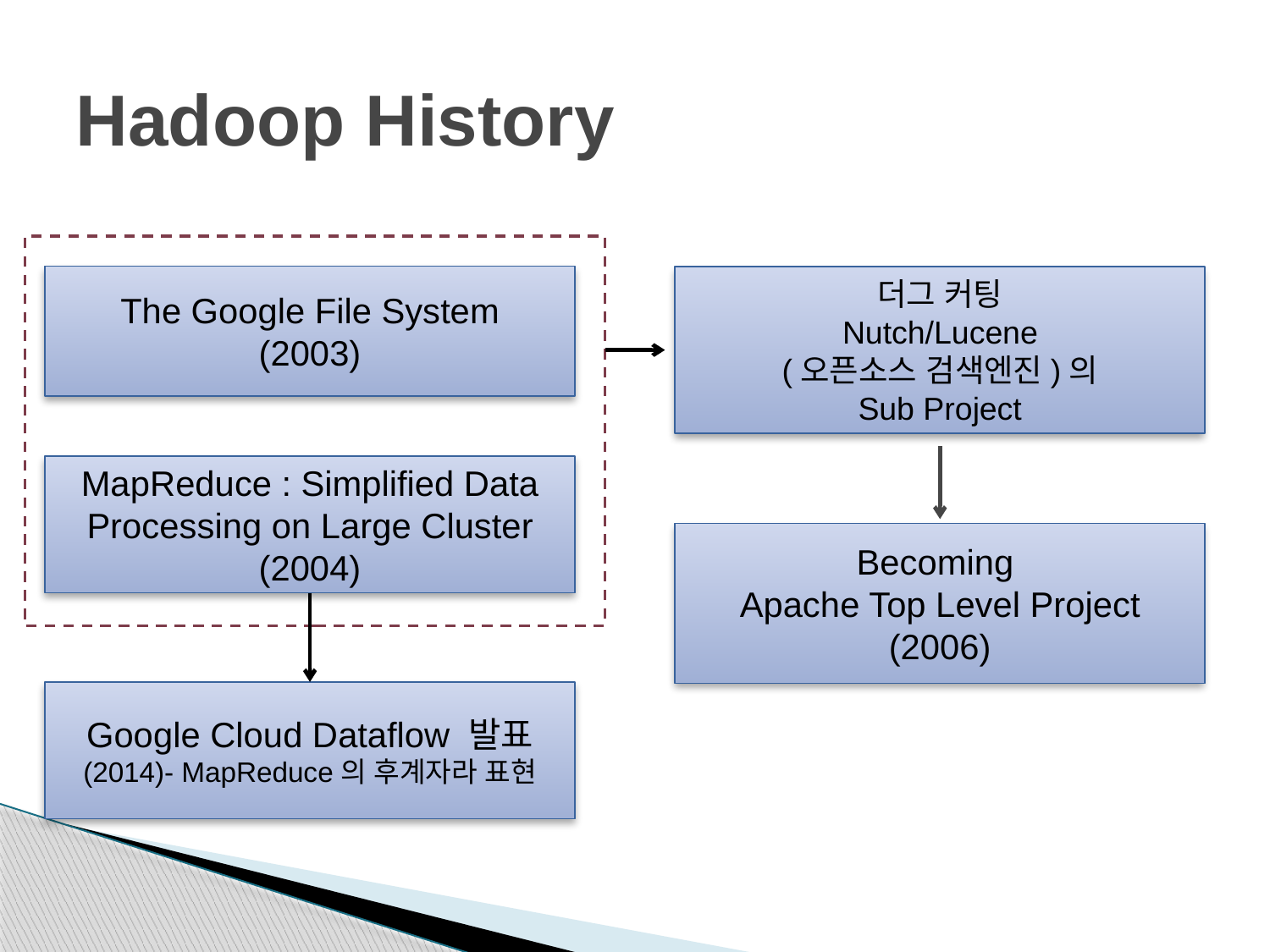

# Hadoop History

The Google File System
(2003)
더그 커팅
Nutch/Lucene
(오픈소스 검색엔진)의
Sub Project
MapReduce : Simplified Data Processing on Large Cluster (2004)
Becoming
Apache Top Level Project
(2006)
Google Cloud Dataflow 발표
(2014)- MapReduce의 후계자라 표현